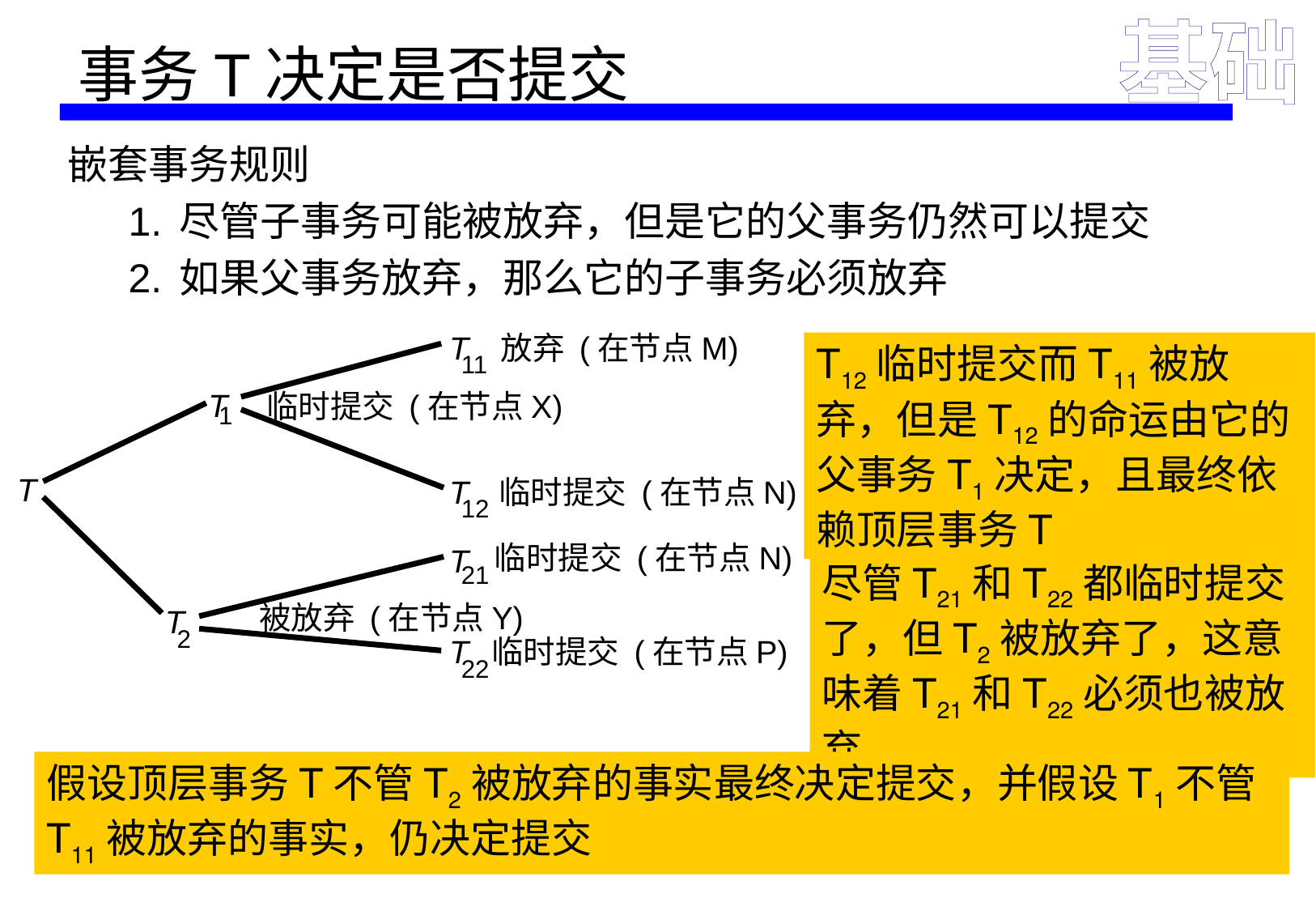

# 事务T决定是否提交
基础
嵌套事务规则
尽管子事务可能被放弃，但是它的父事务仍然可以提交
如果父事务放弃，那么它的子事务必须放弃
T
放弃 (在节点M)

11
T
临时提交 (在节点X)
1

T
临时提交 (在节点N)
T
12

临时提交 (在节点N)
T

21
被放弃 (在节点Y)
T
2

T
临时提交 (在节点P)
22
T12临时提交而T11被放弃，但是T12的命运由它的父事务T1决定，且最终依赖顶层事务T
尽管T21和T22都临时提交了，但T2被放弃了，这意味着T21和T22必须也被放弃
假设顶层事务T不管T2被放弃的事实最终决定提交，并假设T1不管T11被放弃的事实，仍决定提交